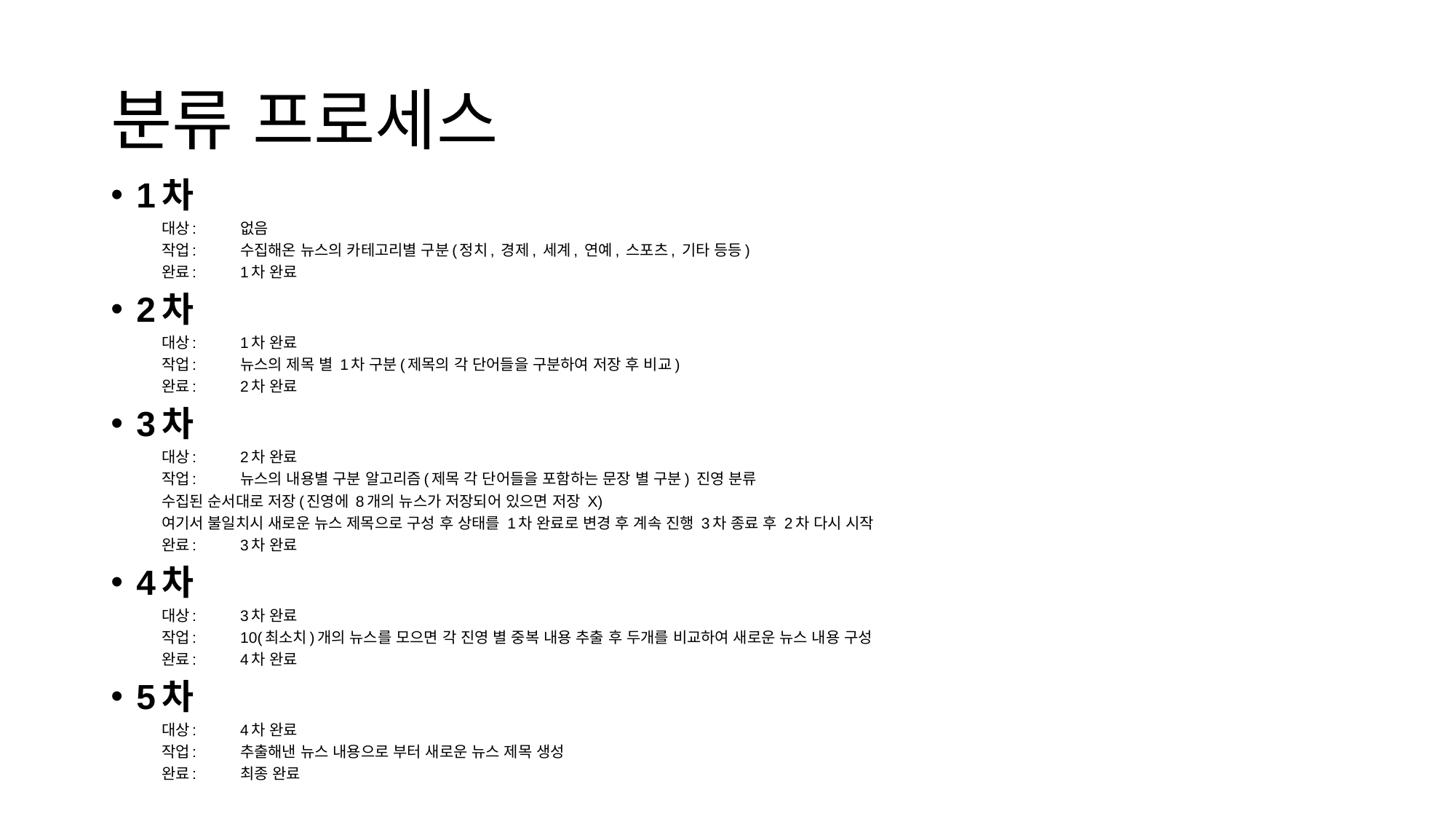

# 분류 프로세스
1차
대상: 	없음
작업: 	수집해온 뉴스의 카테고리별 구분(정치, 경제, 세계, 연예, 스포츠, 기타 등등)
완료: 	1차 완료
2차
대상: 	1차 완료
작업: 	뉴스의 제목 별 1차 구분(제목의 각 단어들을 구분하여 저장 후 비교)
완료: 	2차 완료
3차
대상: 	2차 완료
작업: 	뉴스의 내용별 구분 알고리즘(제목 각 단어들을 포함하는 문장 별 구분) 진영 분류
	수집된 순서대로 저장(진영에 8개의 뉴스가 저장되어 있으면 저장 X)
	여기서 불일치시 새로운 뉴스 제목으로 구성 후 상태를 1차 완료로 변경 후 계속 진행 3차 종료 후 2차 다시 시작
완료:	3차 완료
4차
대상: 	3차 완료
작업: 	10(최소치)개의 뉴스를 모으면 각 진영 별 중복 내용 추출 후 두개를 비교하여 새로운 뉴스 내용 구성
완료: 	4차 완료
5차
대상: 	4차 완료
작업: 	추출해낸 뉴스 내용으로 부터 새로운 뉴스 제목 생성
완료: 	최종 완료